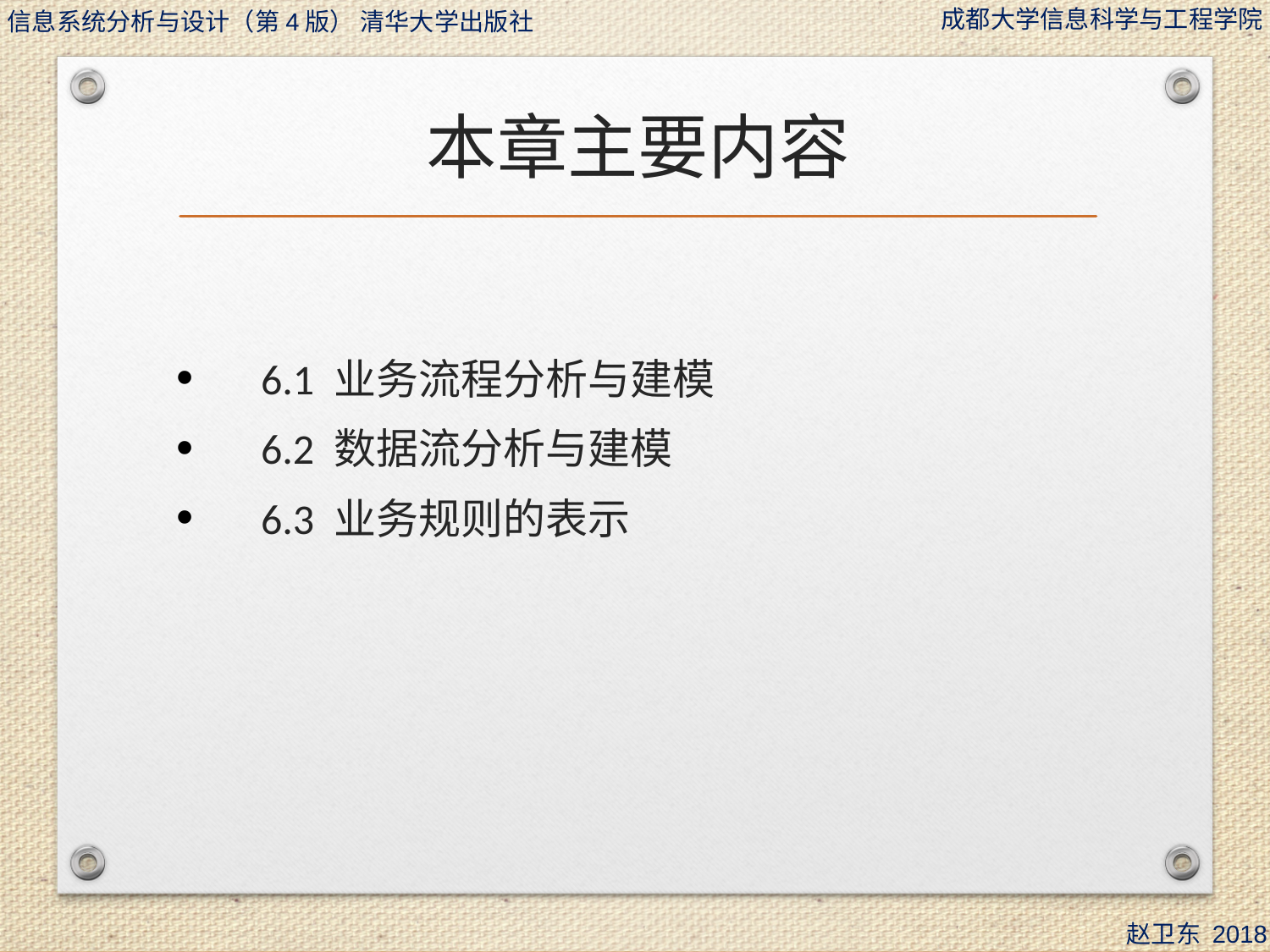

# 本章主要内容
6.1 业务流程分析与建模
6.2 数据流分析与建模
6.3 业务规则的表示